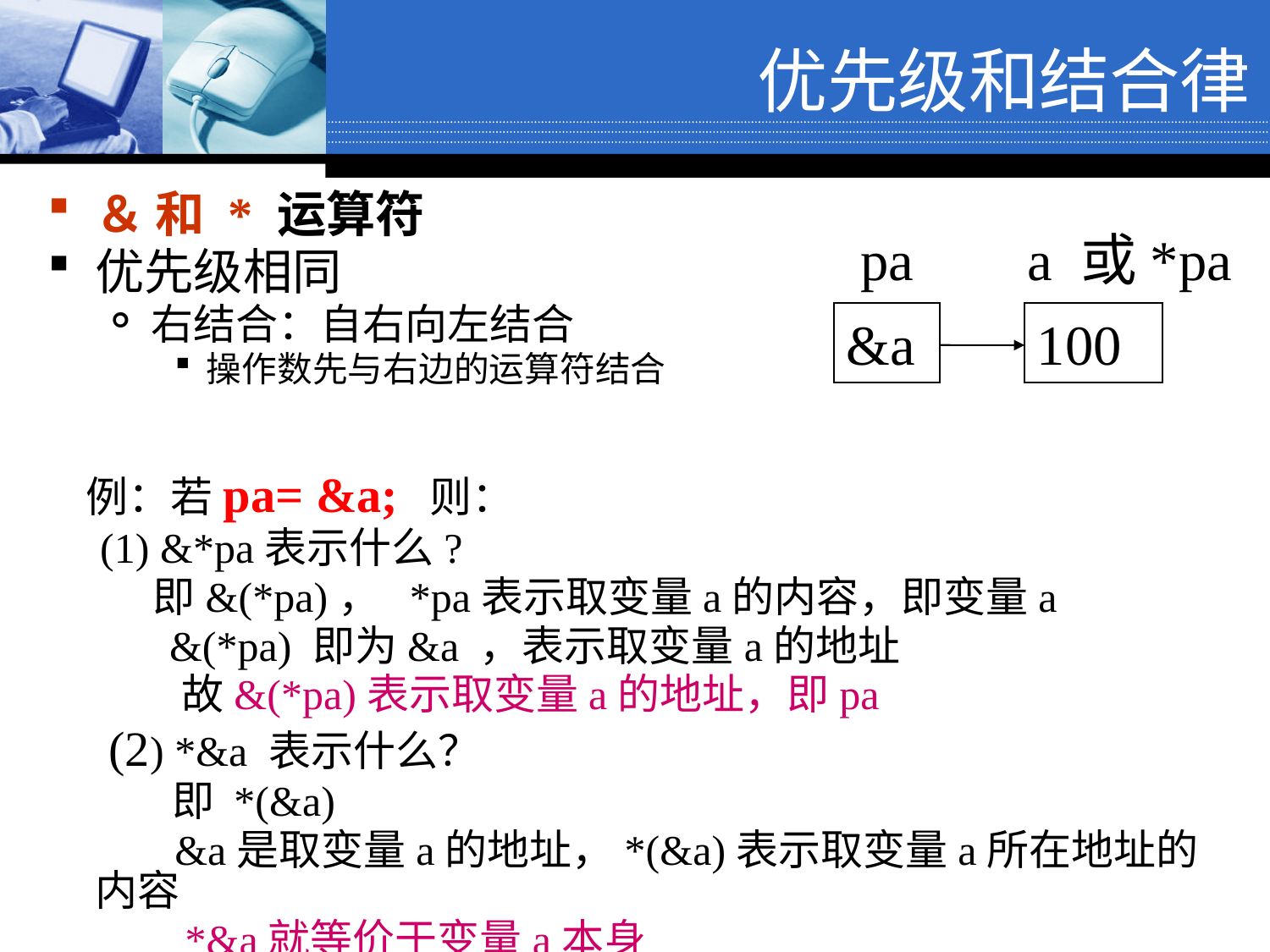

# 优先级和结合律
＆ 和 * 运算符
优先级相同
右结合：自右向左结合
操作数先与右边的运算符结合

   例：若pa= &a;  则：
　(1) &*pa表示什么?
          即&(*pa)，  *pa表示取变量a的内容，即变量a
 &(*pa) 即为&a ，表示取变量a的地址
             故&(*pa)表示取变量a的地址，即pa
　(2) *&a 表示什么？
            即 *(&a)
            &a是取变量a的地址，*(&a)表示取变量a所在地址的内容
             *&a就等价于变量a本身
pa        a 或*pa
&a
100